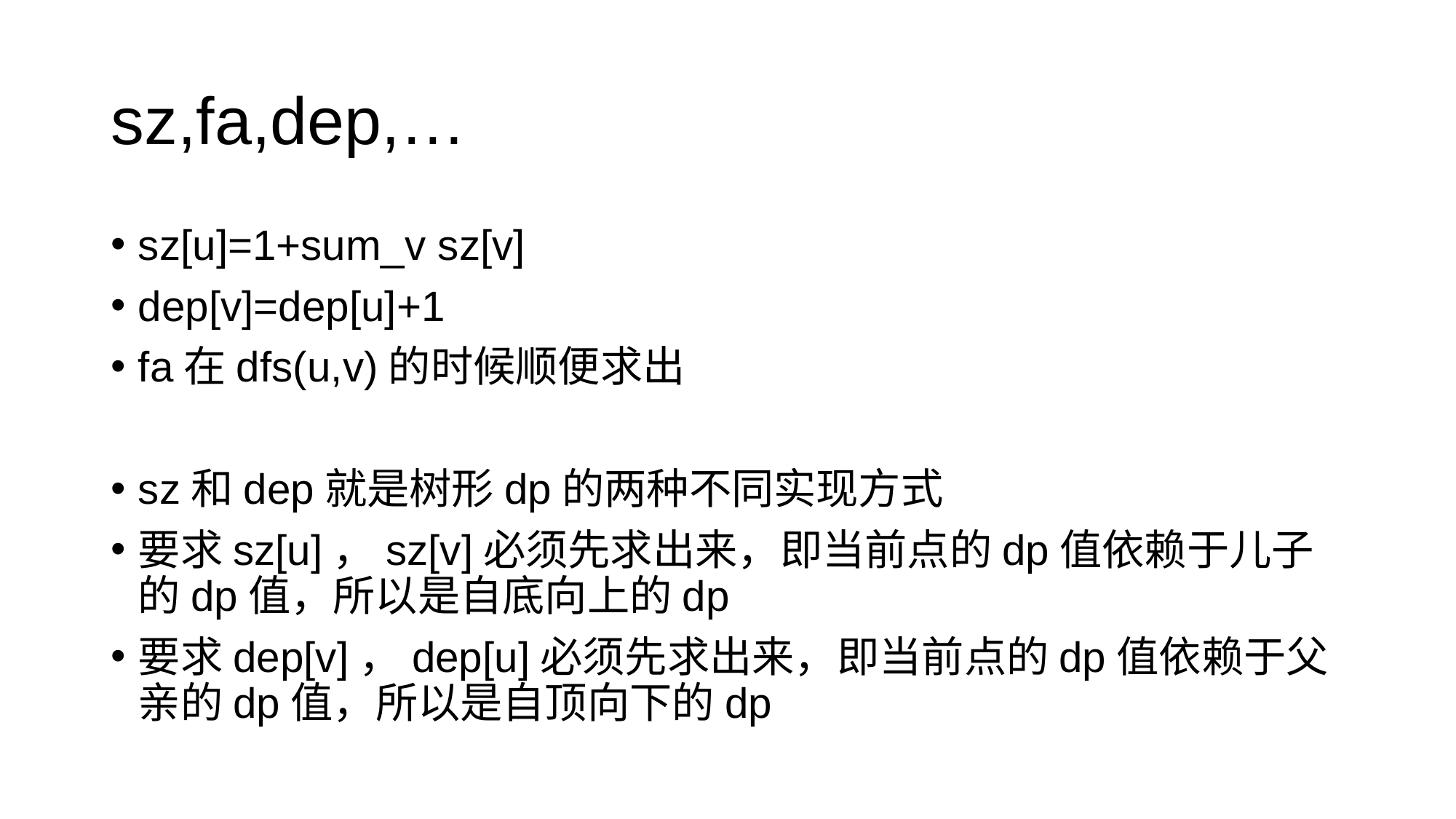

# sz,fa,dep,…
sz[u]=1+sum_v sz[v]
dep[v]=dep[u]+1
fa在dfs(u,v)的时候顺便求出

sz和dep就是树形dp的两种不同实现方式
要求sz[u]，sz[v]必须先求出来，即当前点的dp值依赖于儿子的dp值，所以是自底向上的dp
要求dep[v]，dep[u]必须先求出来，即当前点的dp值依赖于父亲的dp值，所以是自顶向下的dp